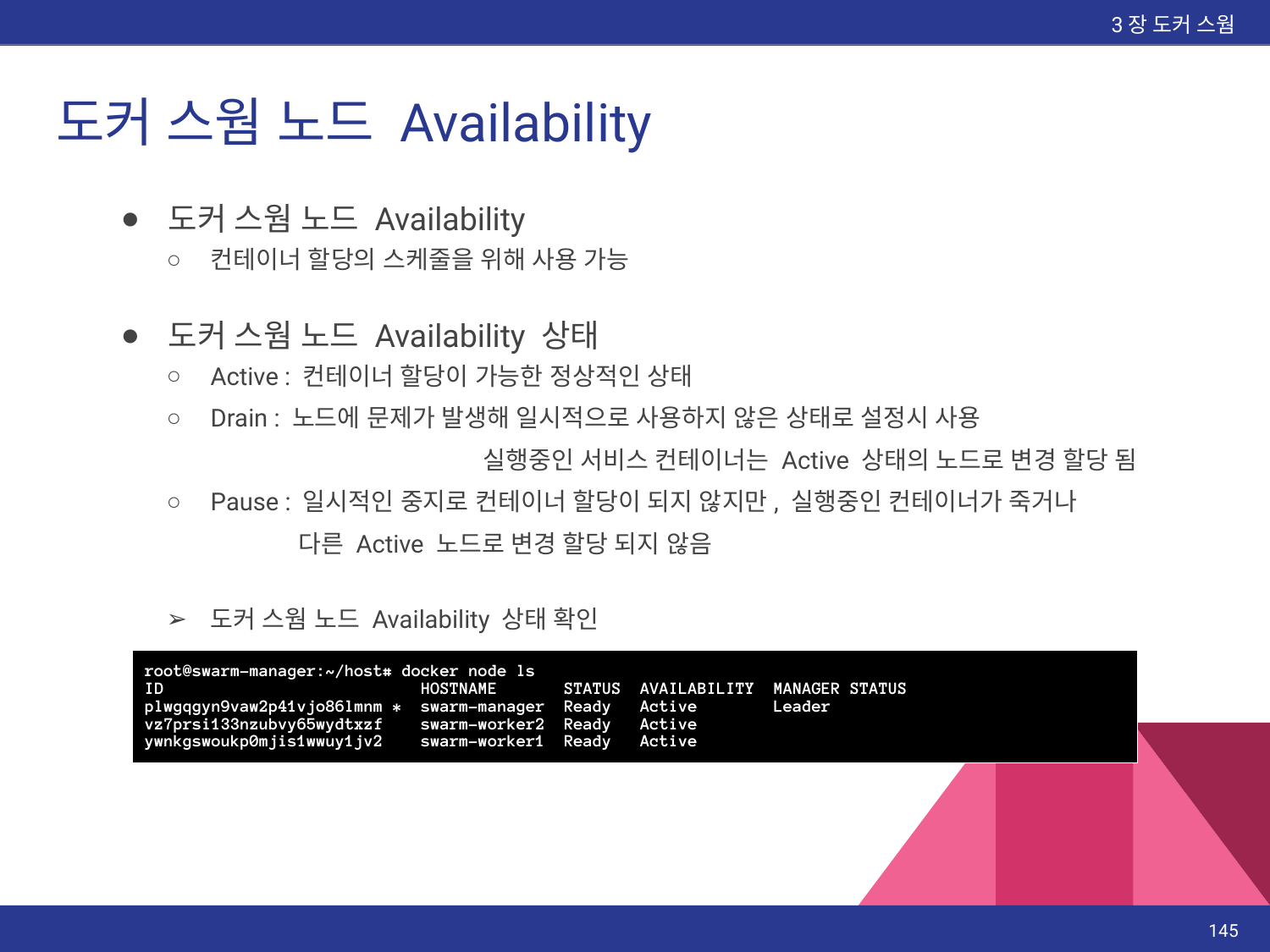

3장 도커 스웜

# 도커 스웜 노드 Availability
도커 스웜 노드 Availability

컨테이너 할당의 스케줄을 위해 사용 가능

도커 스웜 노드 Availability 상태

Active : 컨테이너 할당이 가능한 정상적인 상태
Drain : 노드에 문제가 발생해 일시적으로 사용하지 않은 상태로 설정시 사용
			  실행중인 서비스 컨테이너는 Active 상태의 노드로 변경 할당 됨
Pause : 일시적인 중지로 컨테이너 할당이 되지 않지만, 실행중인 컨테이너가 죽거나
   다른 Active 노드로 변경 할당 되지 않음
도커 스웜 노드 Availability 상태 확인
| root@swarm-manager:~/host# docker node ls ID HOSTNAME STATUS AVAILABILITY MANAGER STATUS plwgqgyn9vaw2p41vjo86lmnm \* swarm-manager Ready Active Leader vz7prsi133nzubvy65wydtxzf swarm-worker2 Ready Active ywnkgswoukp0mjis1wwuy1jv2 swarm-worker1 Ready Active |
| --- |
145